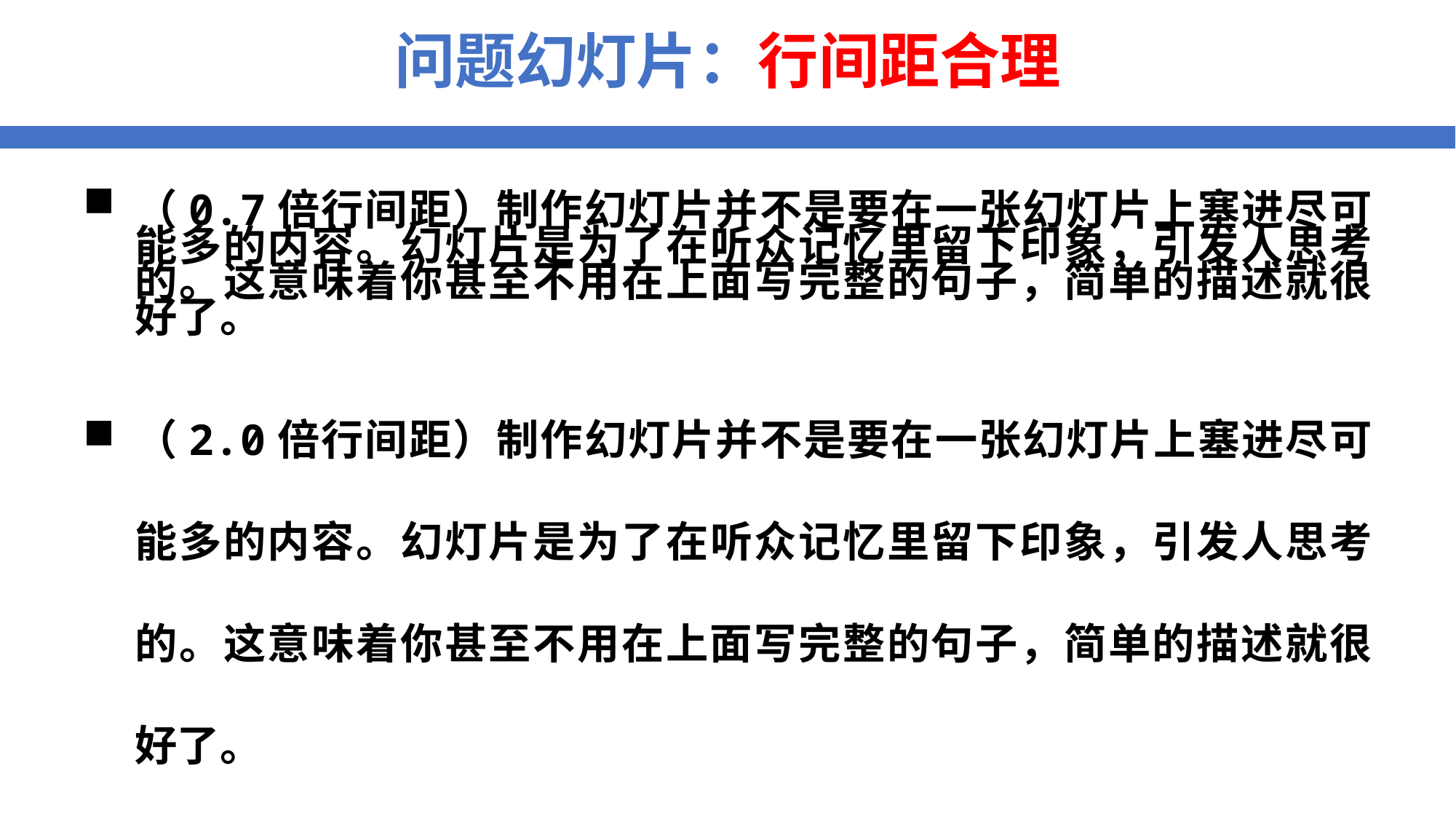

# 问题幻灯片：行间距合理

（0.7倍行间距）制作幻灯片并不是要在一张幻灯片上塞进尽可能多的内容。幻灯片是为了在听众记忆里留下印象，引发人思考的。这意味着你甚至不用在上面写完整的句子，简单的描述就很好了。
（2.0倍行间距）制作幻灯片并不是要在一张幻灯片上塞进尽可能多的内容。幻灯片是为了在听众记忆里留下印象，引发人思考的。这意味着你甚至不用在上面写完整的句子，简单的描述就很好了。